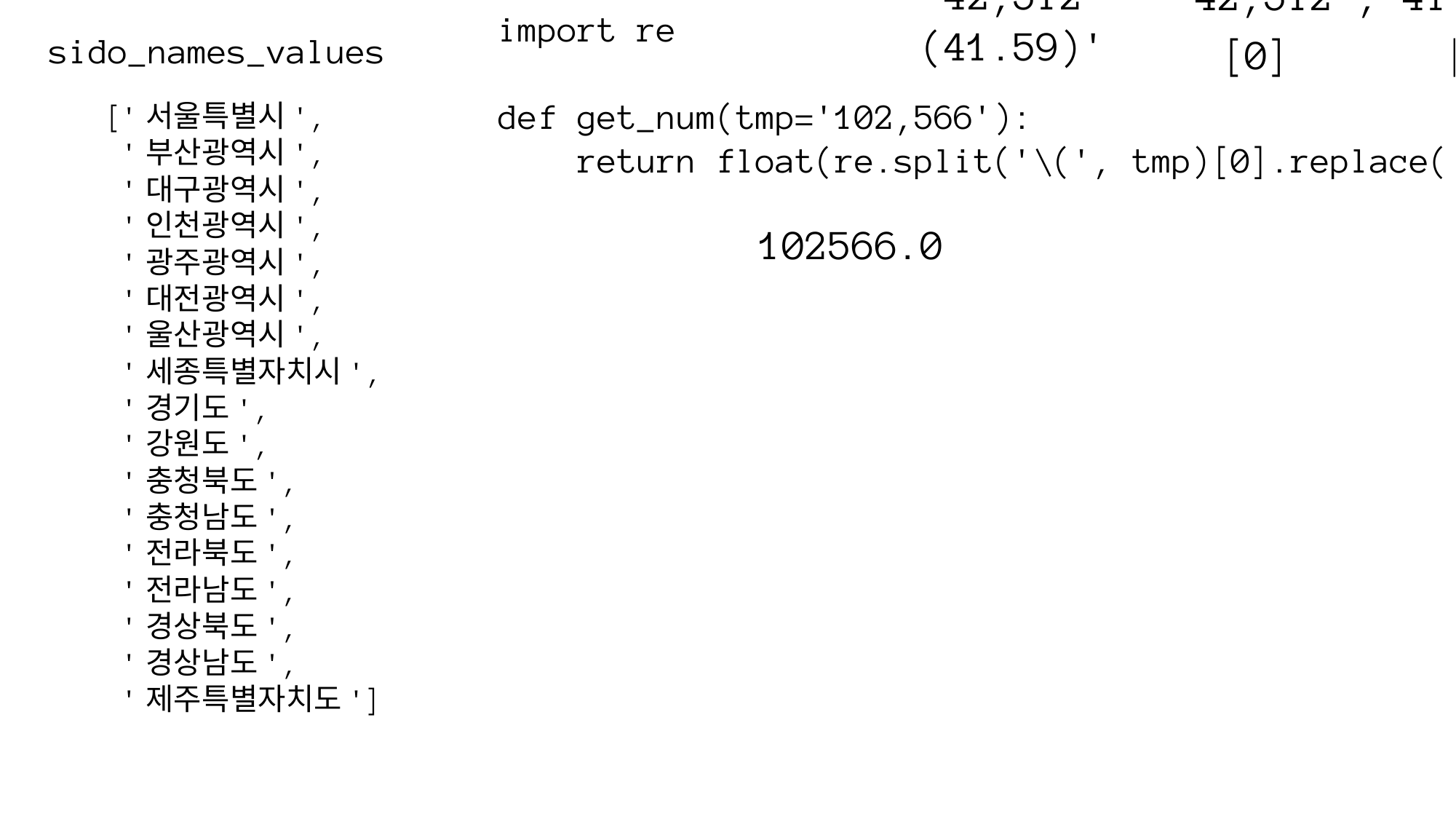

import re

def get_num(tmp='102,566'):
    return float(re.split('\(', tmp)[0].replace(',',''))
'42,512
(41.59)'
'42,512','41.59)'
[0]
[1]
sido_names_values
['서울특별시',
 '부산광역시',
 '대구광역시',
 '인천광역시',
 '광주광역시',
 '대전광역시',
 '울산광역시',
 '세종특별자치시',
 '경기도',
 '강원도',
 '충청북도',
 '충청남도',
 '전라북도',
 '전라남도',
 '경상북도',
 '경상남도',
 '제주특별자치도']
102566.0